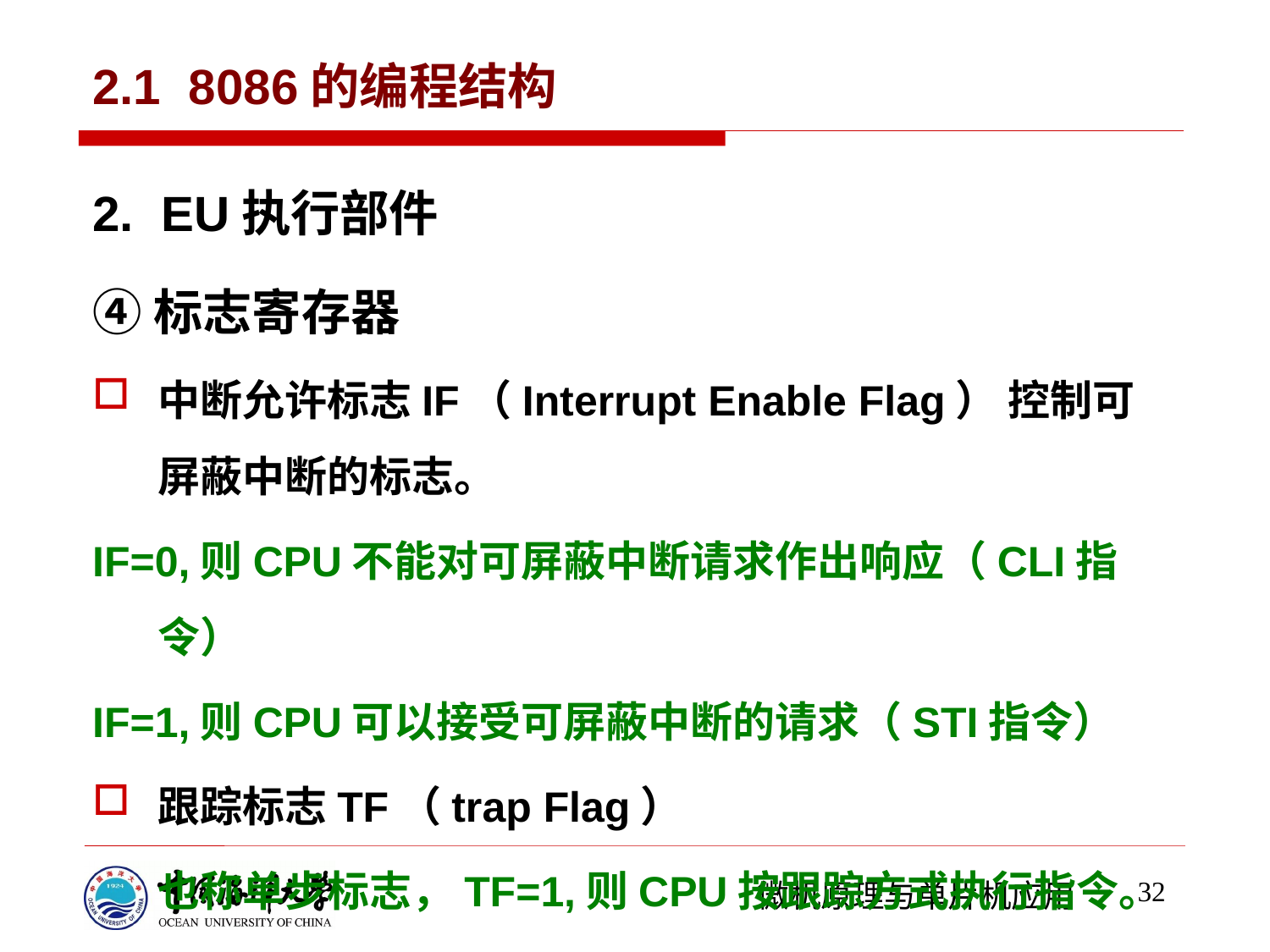

# 2.1  8086的编程结构
2.  EU执行部件
④标志寄存器
中断允许标志IF（Interrupt Enable Flag） 控制可屏蔽中断的标志。
IF=0,则CPU不能对可屏蔽中断请求作出响应（CLI指令）
IF=1,则CPU可以接受可屏蔽中断的请求（STI指令）
跟踪标志TF（trap Flag）
也称单步标志，TF=1,则CPU按跟踪方式执行指令。

32